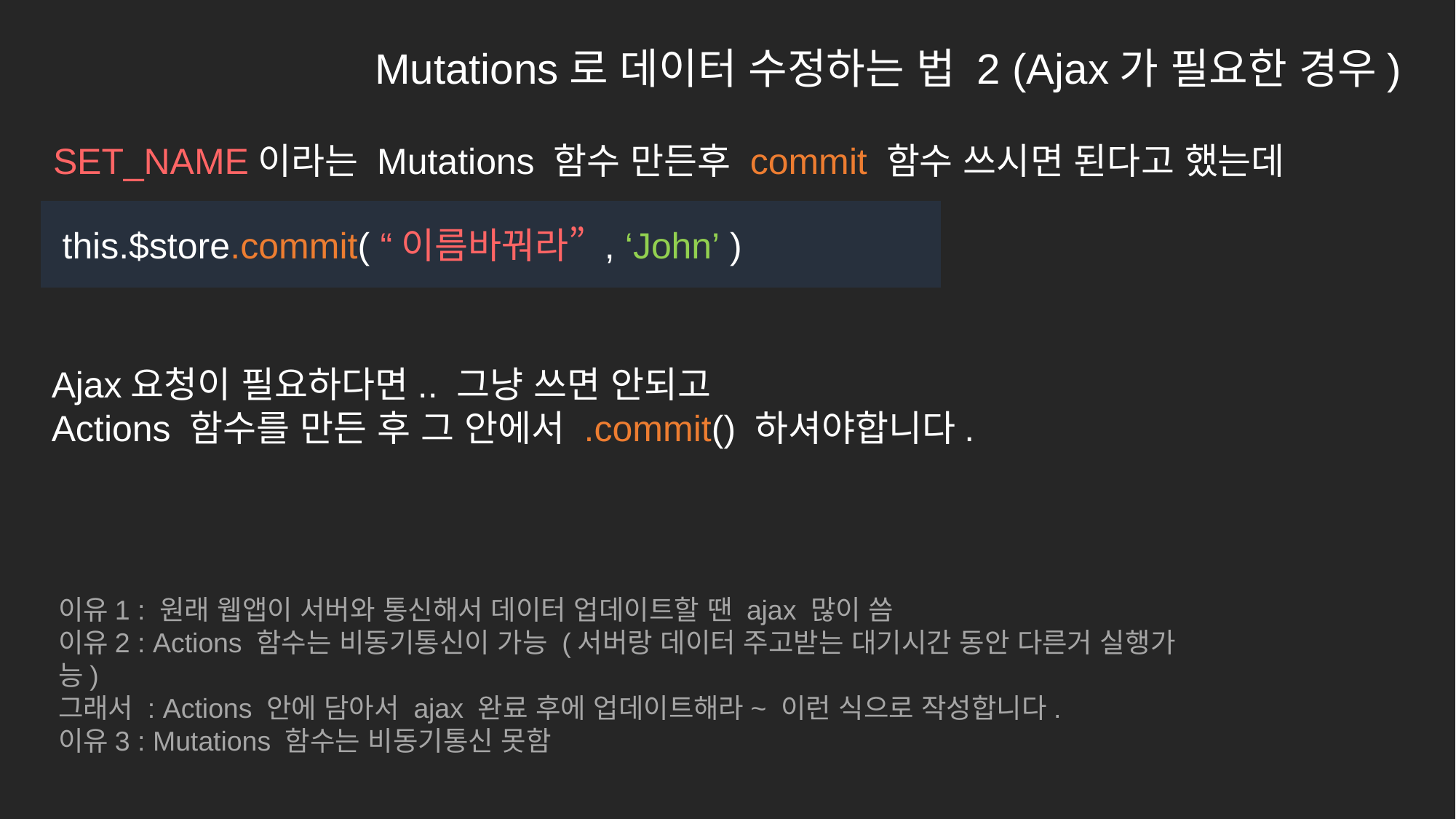

Mutations로 데이터 수정하는 법 2 (Ajax가 필요한 경우)
SET_NAME이라는 Mutations 함수 만든후 commit 함수 쓰시면 된다고 했는데
this.$store.commit( “이름바꿔라” , ‘John’ )
Ajax요청이 필요하다면.. 그냥 쓰면 안되고
Actions 함수를 만든 후 그 안에서 .commit() 하셔야합니다.
이유1 : 원래 웹앱이 서버와 통신해서 데이터 업데이트할 땐 ajax 많이 씀
이유2 : Actions 함수는 비동기통신이 가능 (서버랑 데이터 주고받는 대기시간 동안 다른거 실행가능)
그래서 : Actions 안에 담아서 ajax 완료 후에 업데이트해라~ 이런 식으로 작성합니다.
이유3 : Mutations 함수는 비동기통신 못함